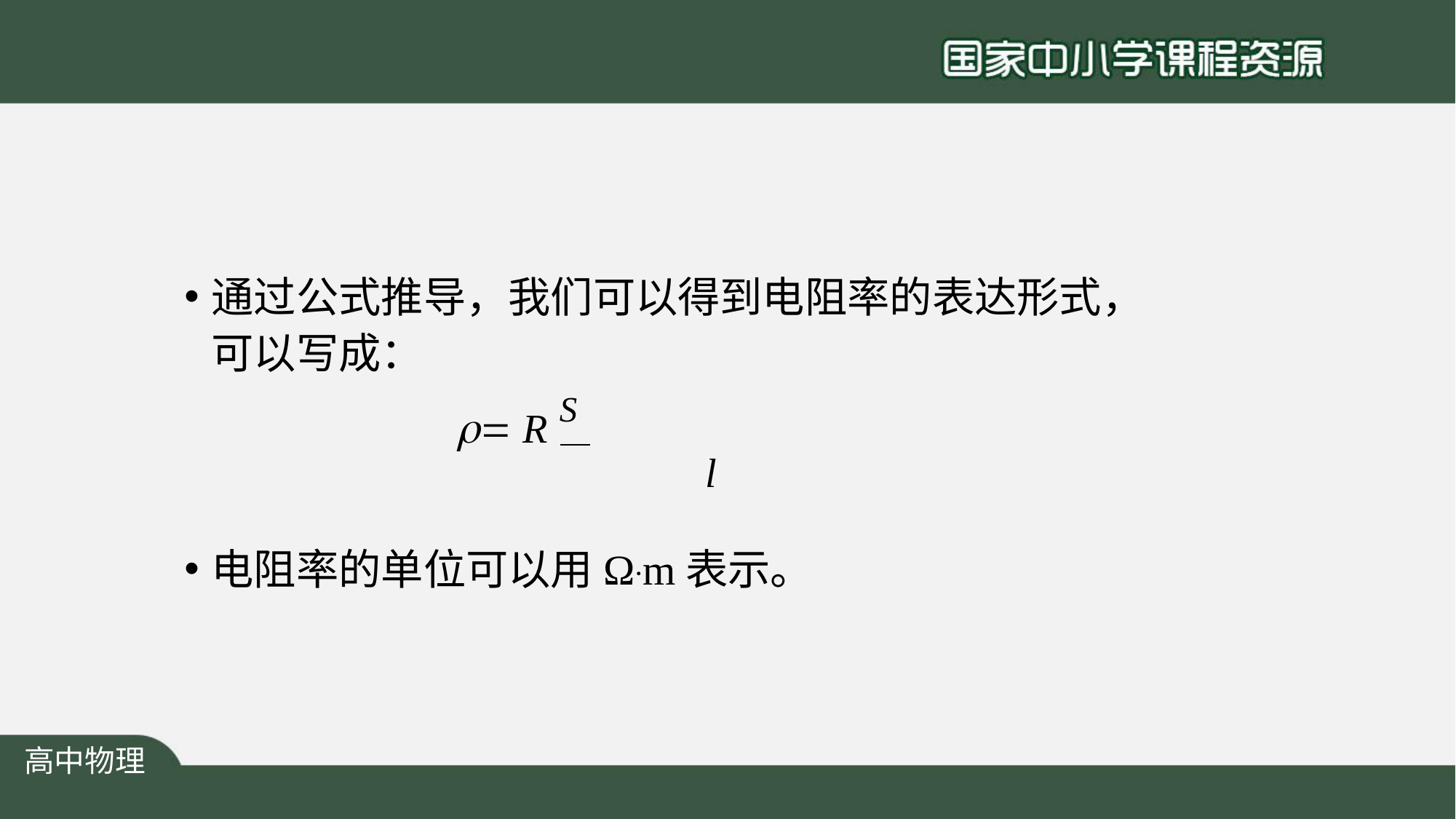

通过公式推导，我们可以得到电阻率的表达形式， 可以写成：
ρ= R S
l

电阻率的单位可以用Ω˙m表示。

高中物理